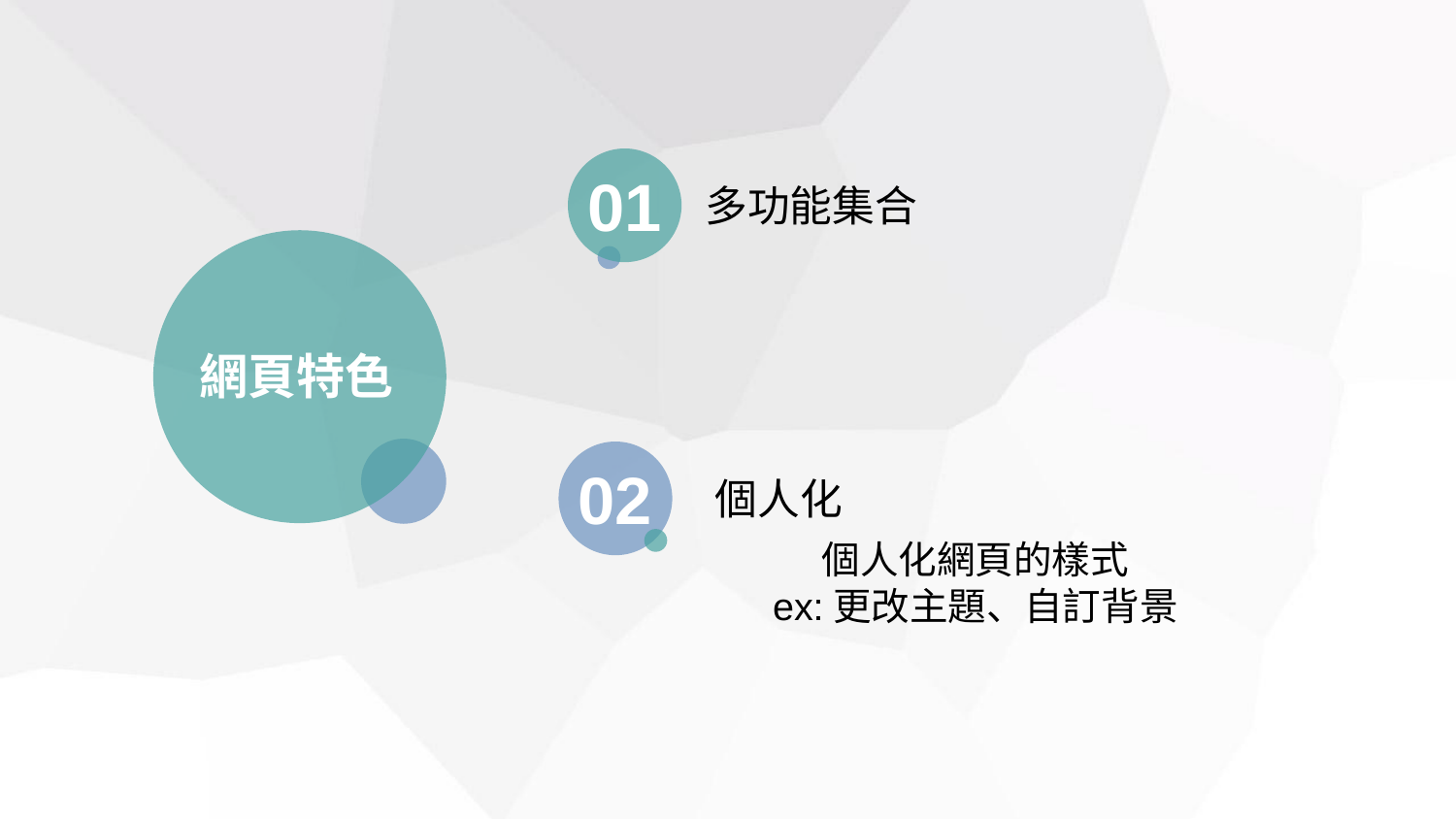

01
多功能集合

網頁特色

02
個人化

個人化網頁的樣式
ex:更改主題、自訂背景